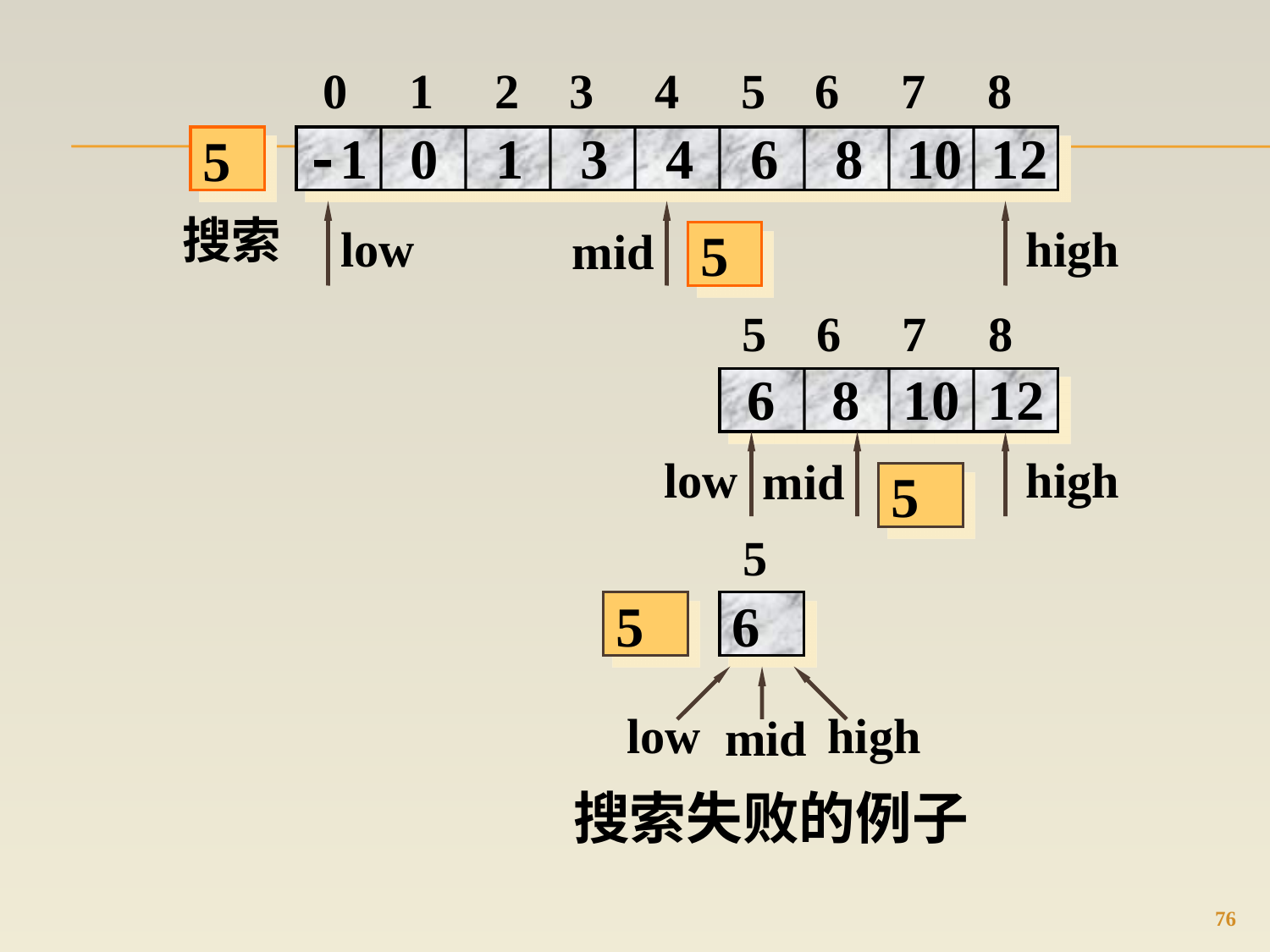

0     1     2    3     4     5    6     7     8
-1   0    1    3    4    6    8   10  12
5

搜索
low
high
mid
5
5    6     7     8
 6    8   10  12

low
high
mid
5
5
5
6

low
high
mid
搜索失败的例子
76